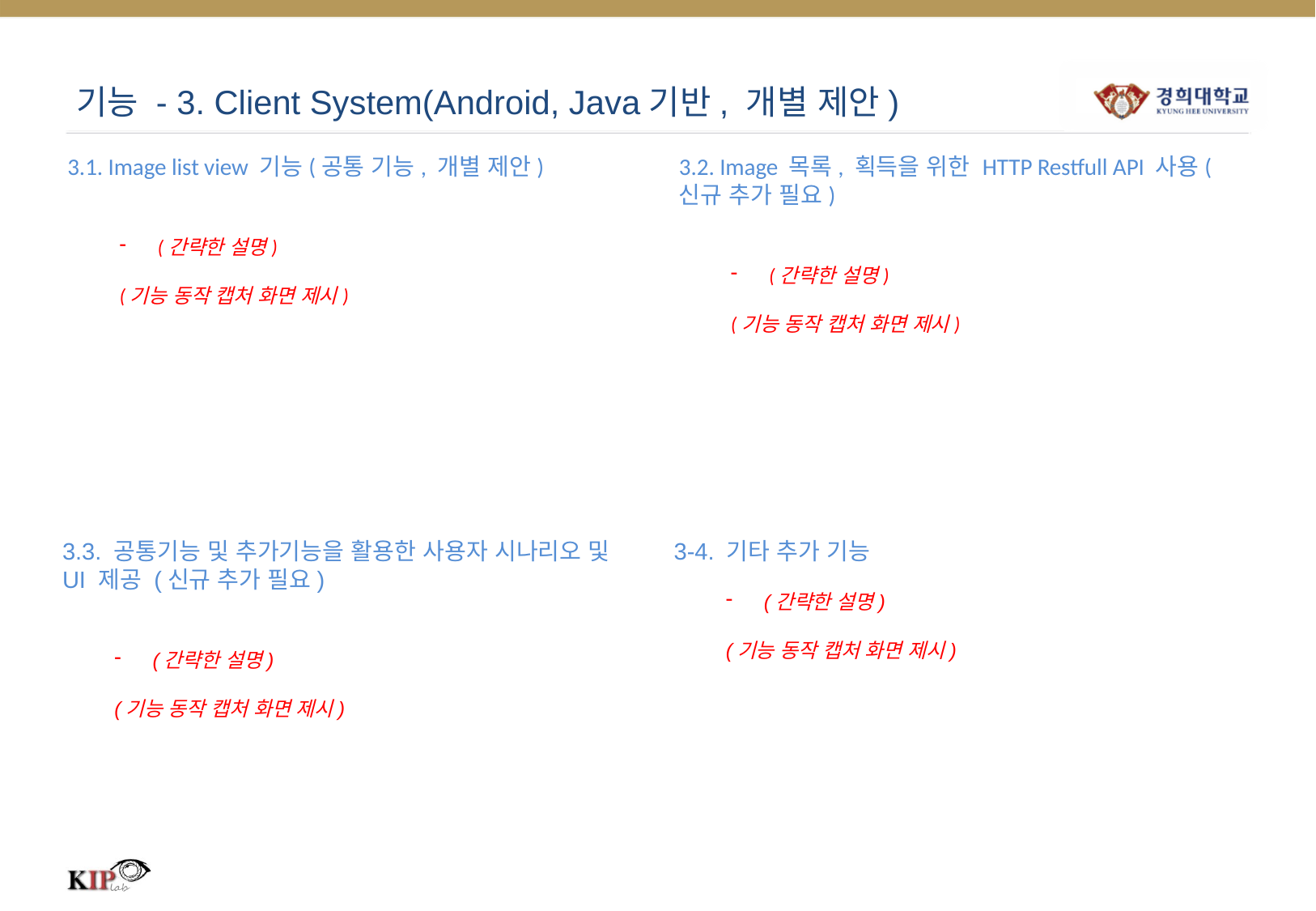

# 기능 - 3. Client System(Android, Java기반, 개별 제안)
3.1. Image list view 기능(공통 기능, 개별 제안)

(간략한 설명)
(기능 동작 캡처 화면 제시)

3.2. Image 목록, 획득을 위한 HTTP Restfull API 사용(신규 추가 필요)

(간략한 설명)
(기능 동작 캡처 화면 제시)

3.3. 공통기능 및 추가기능을 활용한 사용자 시나리오 및 UI 제공 (신규 추가 필요)

(간략한 설명)
(기능 동작 캡처 화면 제시)

3-4. 기타 추가 기능
(간략한 설명)
(기능 동작 캡처 화면 제시)